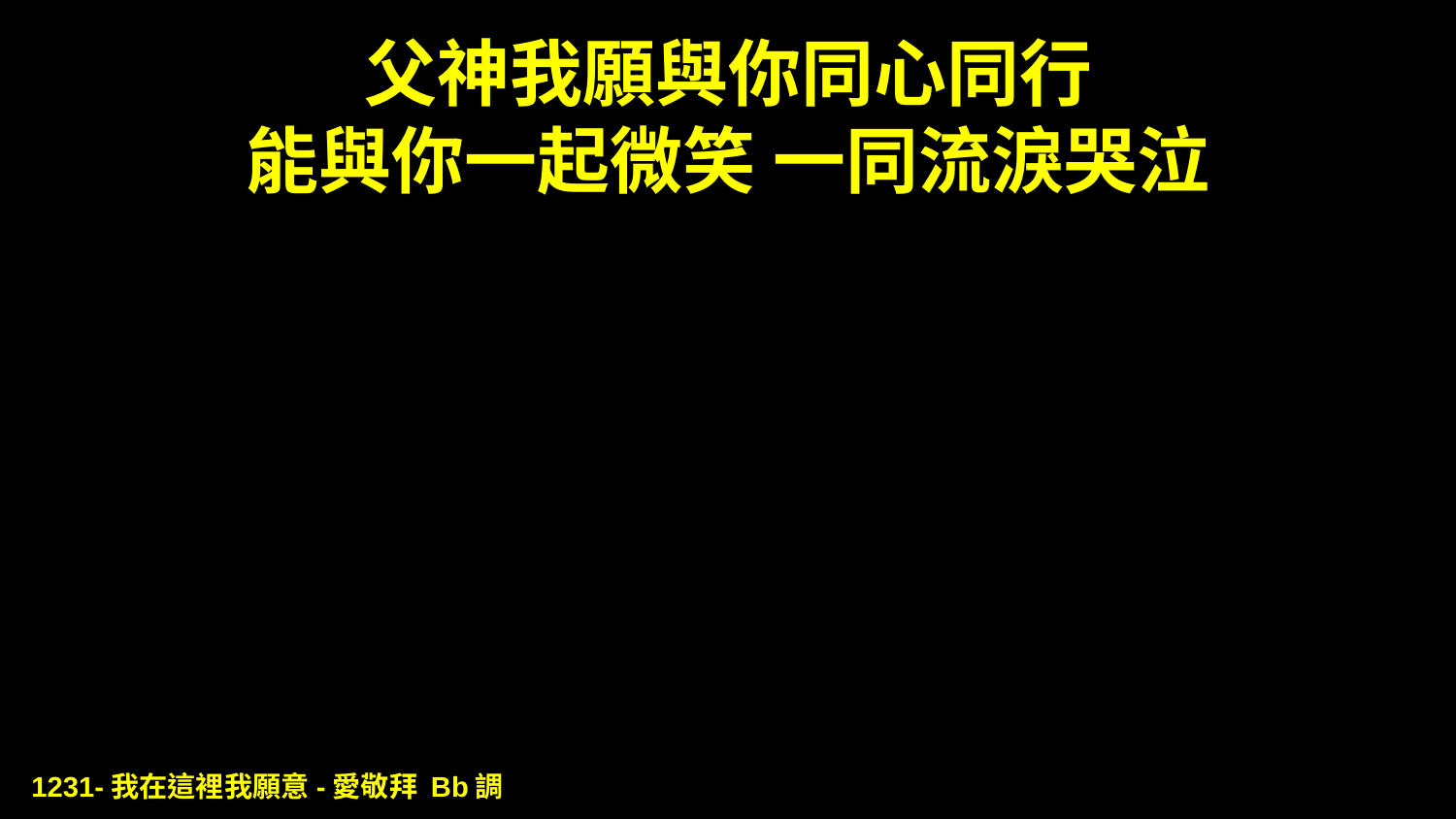

# 父神我願與你同心同行 能與你一起微笑 一同流淚哭泣
1231-我在這裡我願意-愛敬拜 Bb調